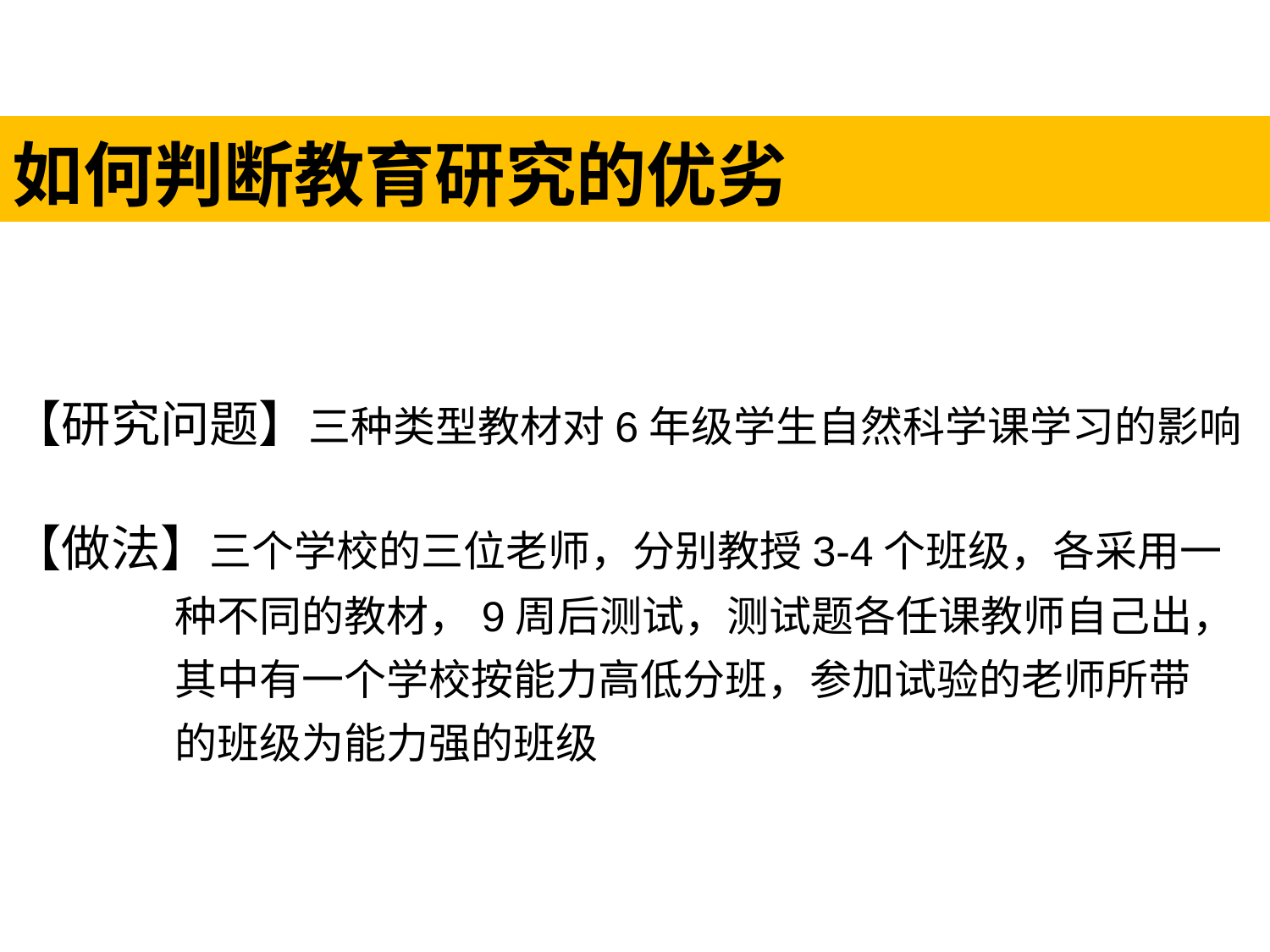

如何判断教育研究的优劣
【研究问题】三种类型教材对6年级学生自然科学课学习的影响
【做法】三个学校的三位老师，分别教授3-4个班级，各采用一
                种不同的教材，9周后测试，测试题各任课教师自己出，
                其中有一个学校按能力高低分班，参加试验的老师所带
                的班级为能力强的班级